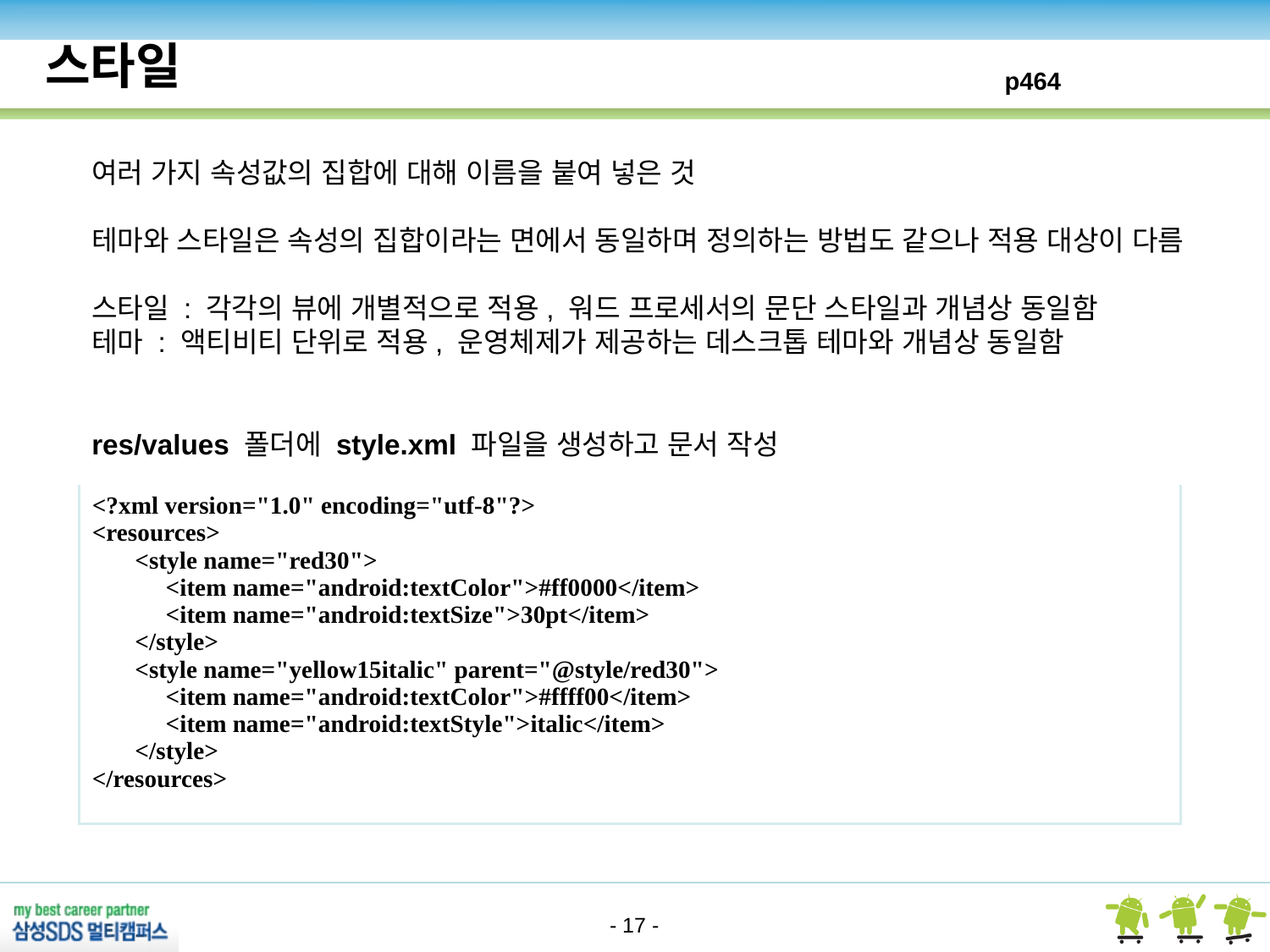

스타일
p464
여러 가지 속성값의 집합에 대해 이름을 붙여 넣은 것

테마와 스타일은 속성의 집합이라는 면에서 동일하며 정의하는 방법도 같으나 적용 대상이 다름

스타일 : 각각의 뷰에 개별적으로 적용, 워드 프로세서의 문단 스타일과 개념상 동일함
테마 : 액티비티 단위로 적용, 운영체제가 제공하는 데스크톱 테마와 개념상 동일함

res/values 폴더에 style.xml 파일을 생성하고 문서 작성
| <?xml version="1.0" encoding="utf-8"?> <resources> <style name="red30"> <item name="android:textColor">#ff0000</item> <item name="android:textSize">30pt</item> </style> <style name="yellow15italic" parent="@style/red30"> <item name="android:textColor">#ffff00</item> <item name="android:textStyle">italic</item> </style> </resources> |
| --- |
- 17 -